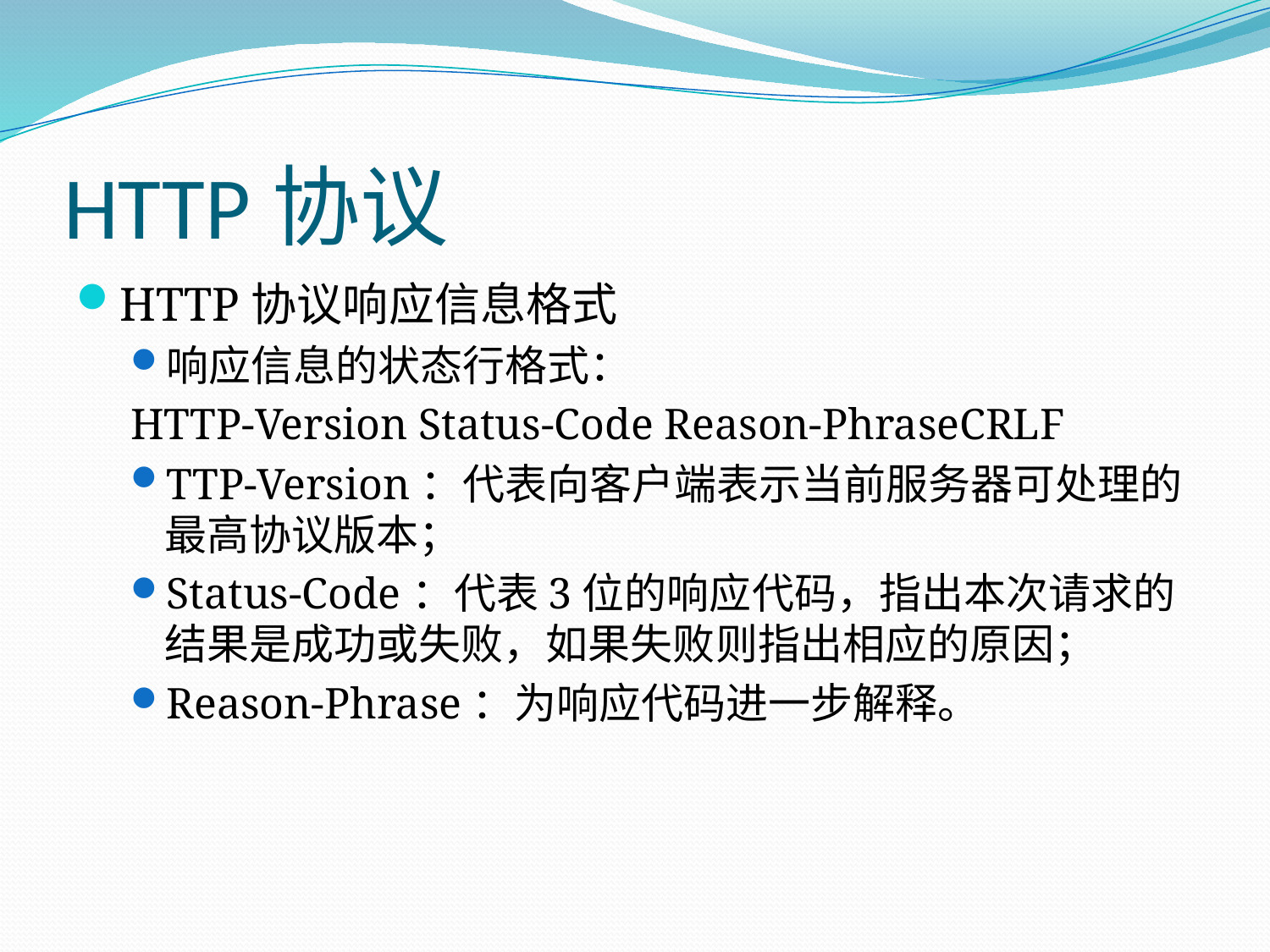

# HTTP协议
HTTP协议响应信息格式
响应信息的状态行格式：
HTTP-Version Status-Code Reason-PhraseCRLF
TTP-Version：代表向客户端表示当前服务器可处理的最高协议版本；
Status-Code：代表3位的响应代码，指出本次请求的结果是成功或失败，如果失败则指出相应的原因；
Reason-Phrase：为响应代码进一步解释。